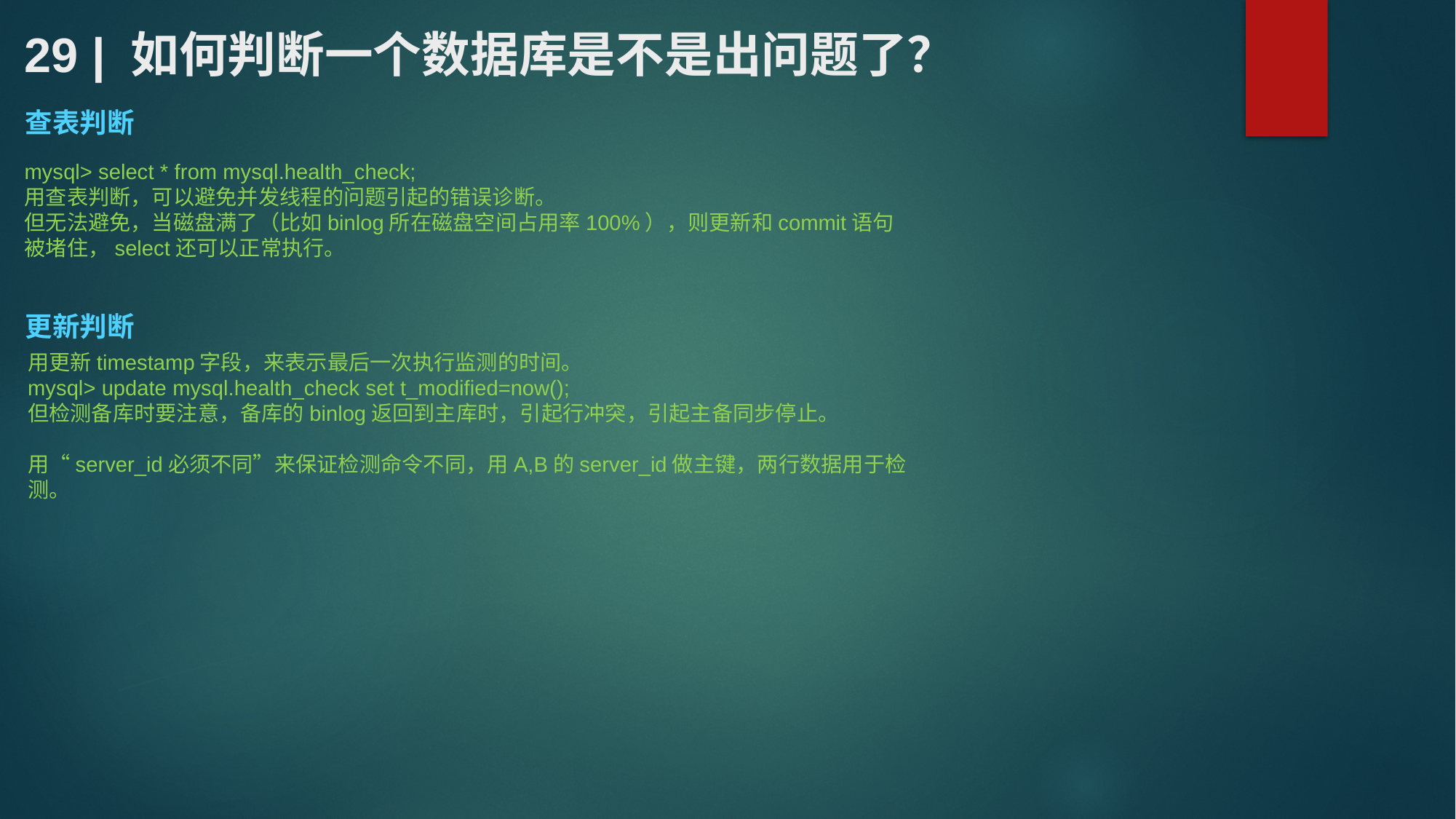

# 29 | 如何判断一个数据库是不是出问题了？
查表判断
mysql> select * from mysql.health_check;
用查表判断，可以避免并发线程的问题引起的错误诊断。
但无法避免，当磁盘满了（比如binlog所在磁盘空间占用率100%），则更新和commit语句被堵住，select还可以正常执行。
更新判断
用更新timestamp字段，来表示最后一次执行监测的时间。
mysql> update mysql.health_check set t_modified=now();
但检测备库时要注意，备库的binlog返回到主库时，引起行冲突，引起主备同步停止。

用“server_id必须不同”来保证检测命令不同，用A,B的server_id做主键，两行数据用于检测。